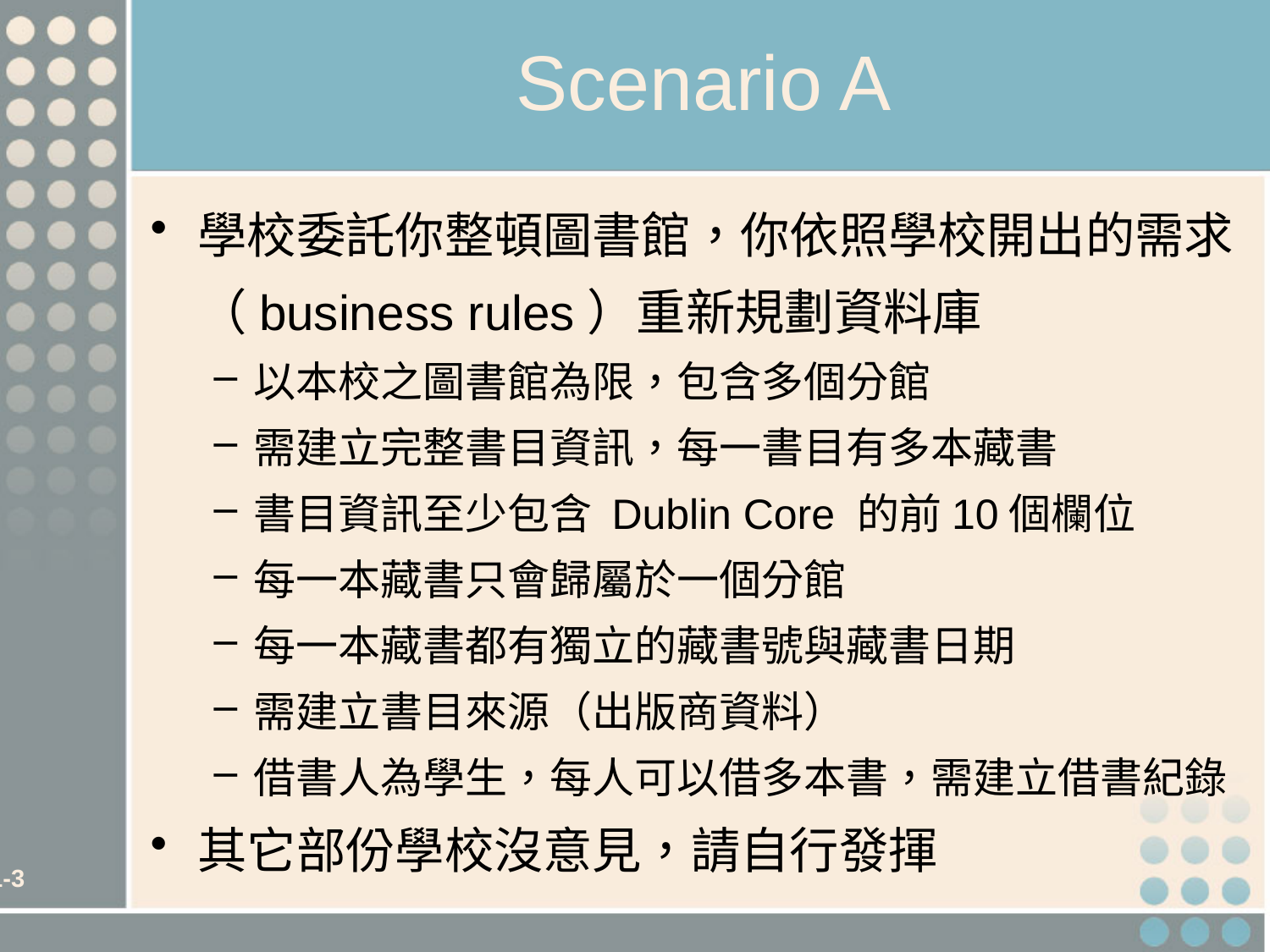

# Scenario A
學校委託你整頓圖書館，你依照學校開出的需求（business rules）重新規劃資料庫
以本校之圖書館為限，包含多個分館
需建立完整書目資訊，每一書目有多本藏書
書目資訊至少包含 Dublin Core 的前10個欄位
每一本藏書只會歸屬於一個分館
每一本藏書都有獨立的藏書號與藏書日期
需建立書目來源（出版商資料）
借書人為學生，每人可以借多本書，需建立借書紀錄
其它部份學校沒意見，請自行發揮